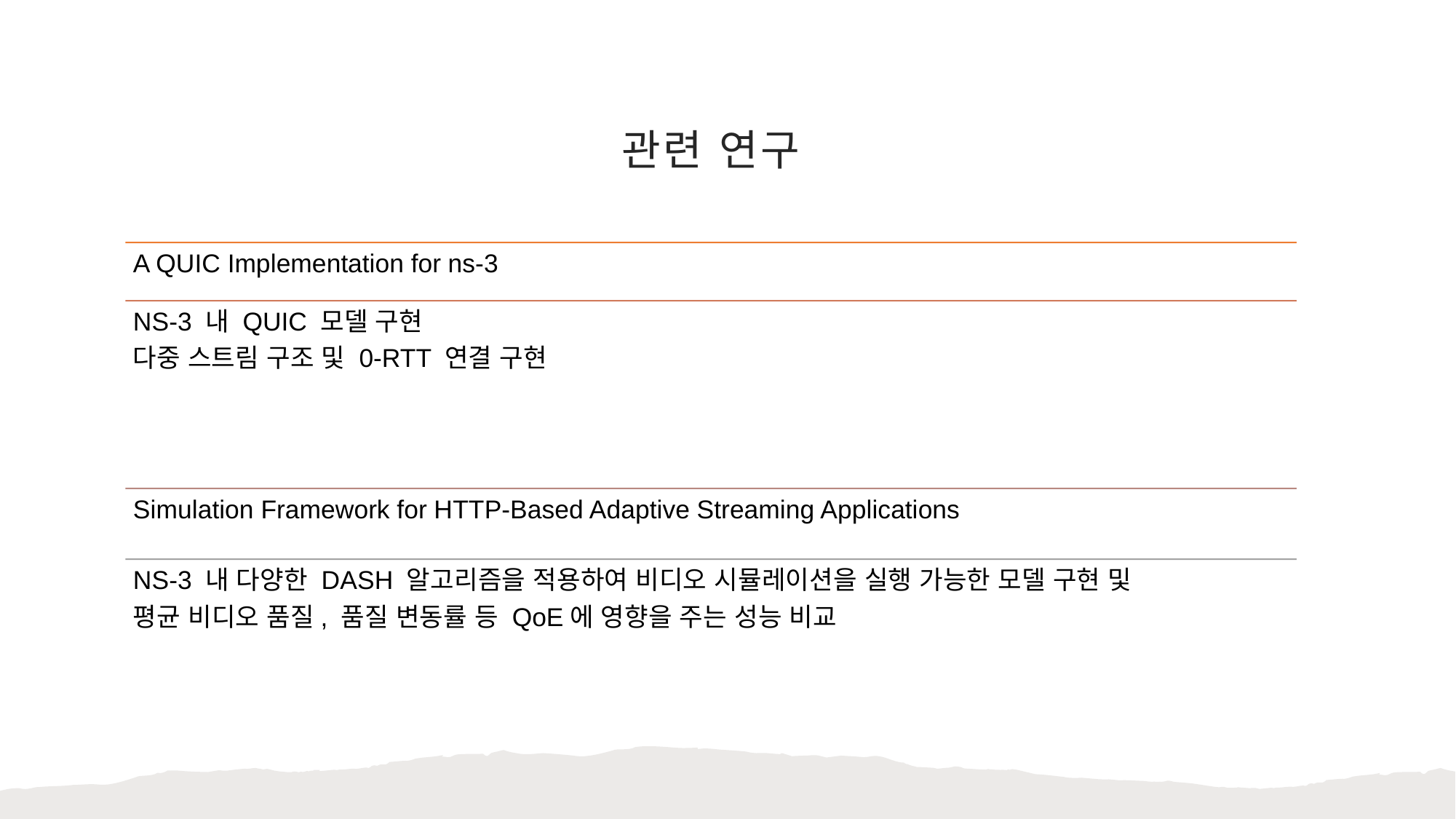

# 관련 연구
A QUIC Implementation for ns-3
NS-3 내 QUIC 모델 구현
다중 스트림 구조 및 0-RTT 연결 구현
Simulation Framework for HTTP-Based Adaptive Streaming Applications
NS-3 내 다양한 DASH 알고리즘을 적용하여 비디오 시뮬레이션을 실행 가능한 모델 구현 및
평균 비디오 품질, 품질 변동률 등 QoE에 영향을 주는 성능 비교